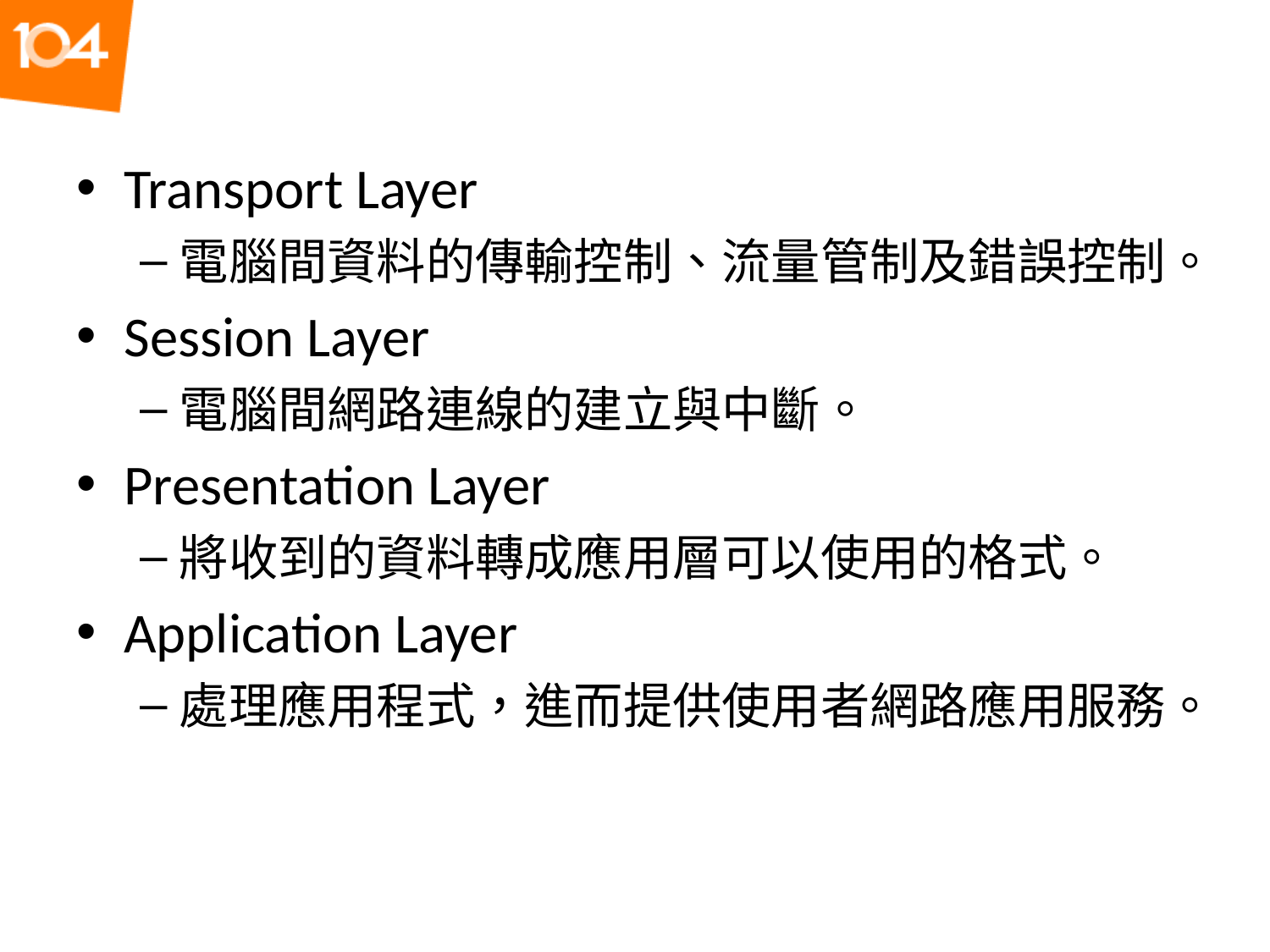

Transport Layer
電腦間資料的傳輸控制、流量管制及錯誤控制。
Session Layer
電腦間網路連線的建立與中斷。
Presentation Layer
將收到的資料轉成應用層可以使用的格式。
Application Layer
處理應用程式，進而提供使用者網路應用服務。